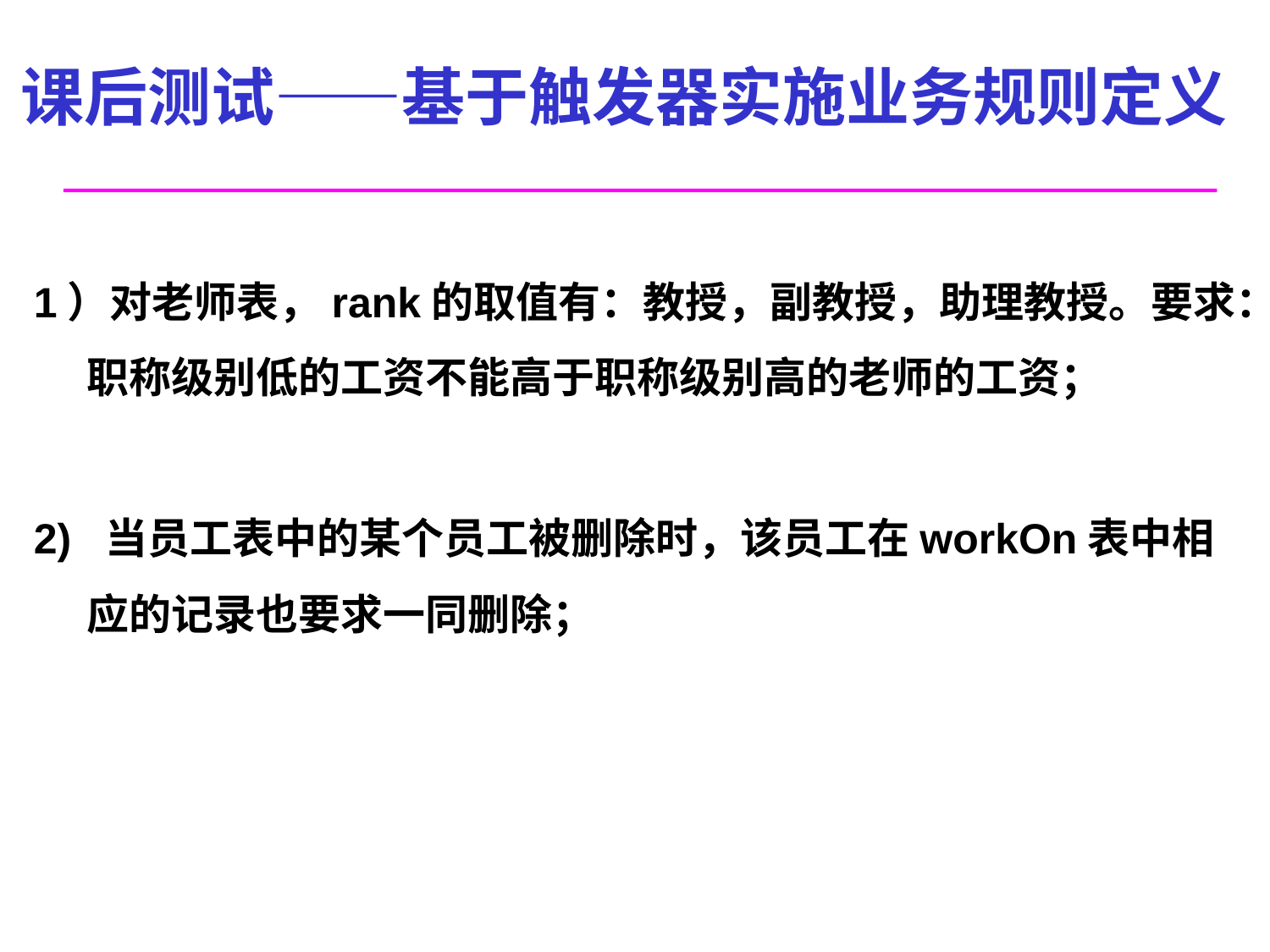

# 课后测试——基于触发器实施业务规则定义
1）对老师表，rank的取值有：教授，副教授，助理教授。要求：职称级别低的工资不能高于职称级别高的老师的工资；

2)  当员工表中的某个员工被删除时，该员工在workOn表中相应的记录也要求一同删除；